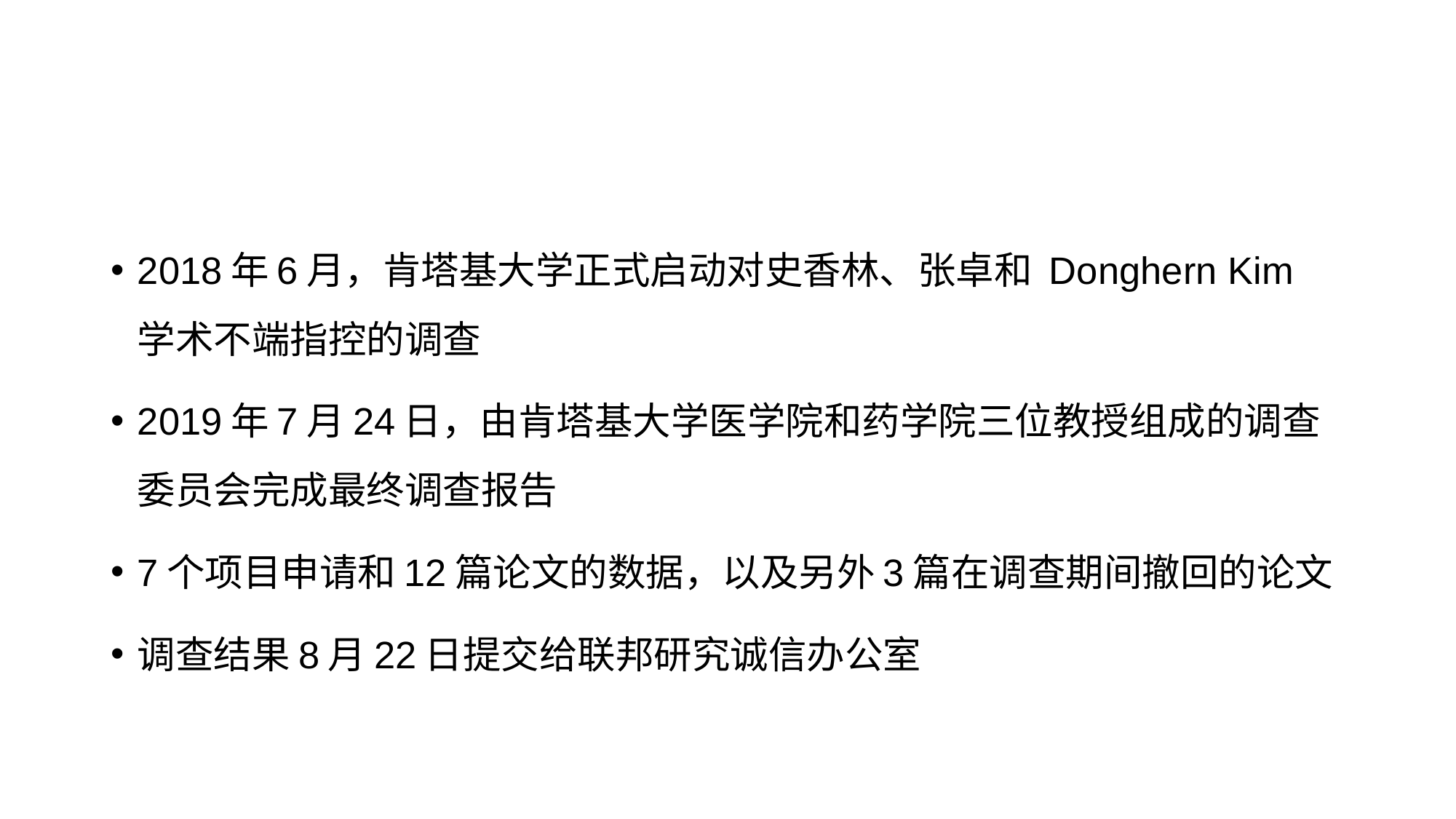

#
2018年6月，肯塔基大学正式启动对史香林、张卓和 Donghern Kim 学术不端指控的调查
2019年7月24日，由肯塔基大学医学院和药学院三位教授组成的调查委员会完成最终调查报告
7个项目申请和12篇论文的数据，以及另外3篇在调查期间撤回的论文
调查结果8月22日提交给联邦研究诚信办公室